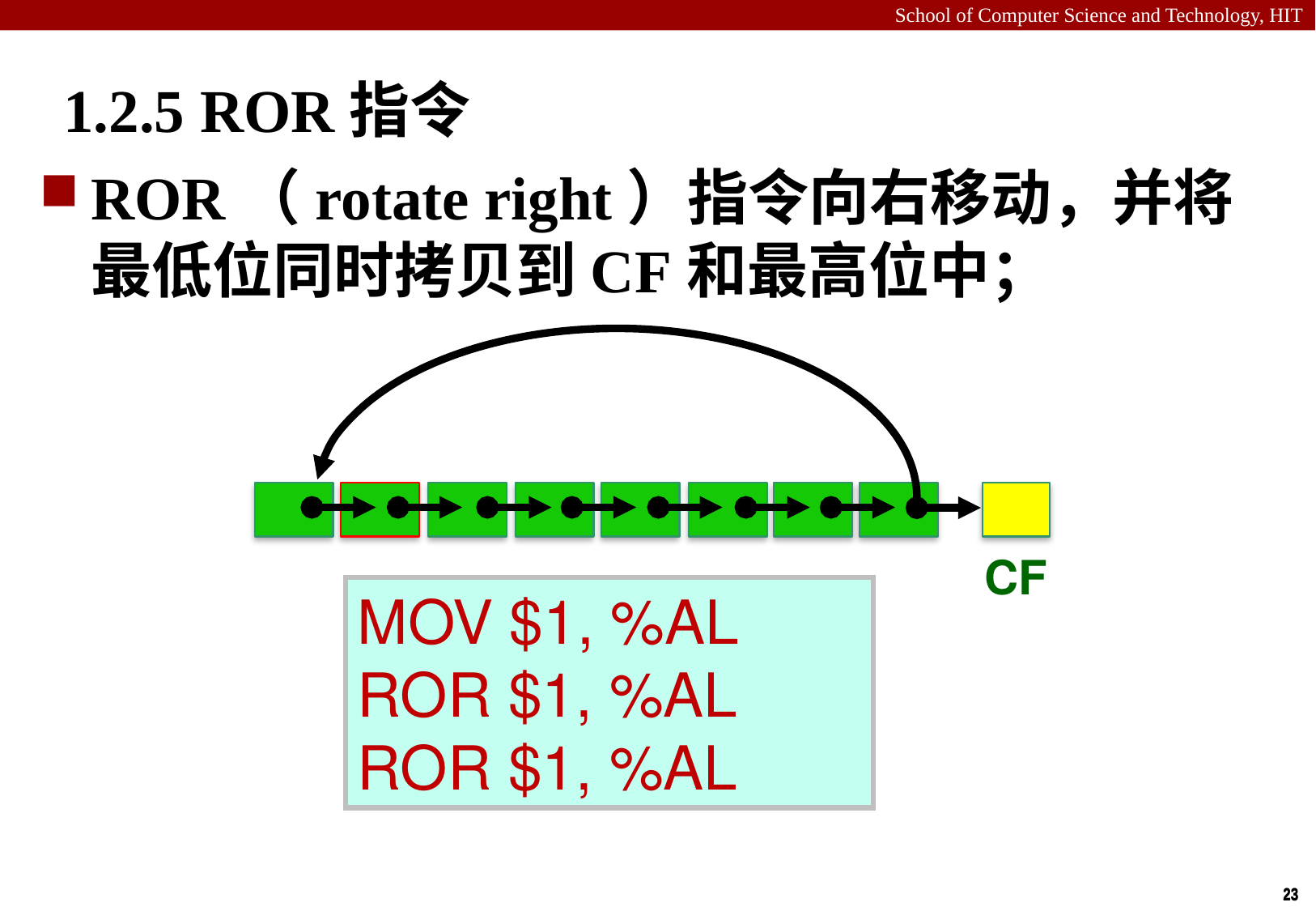

# 1.2.5 ROR指令
ROR（rotate right）指令向右移动，并将最低位同时拷贝到CF和最高位中；

CF

MOV $1, %AL
ROR $1, %AL
ROR $1, %AL